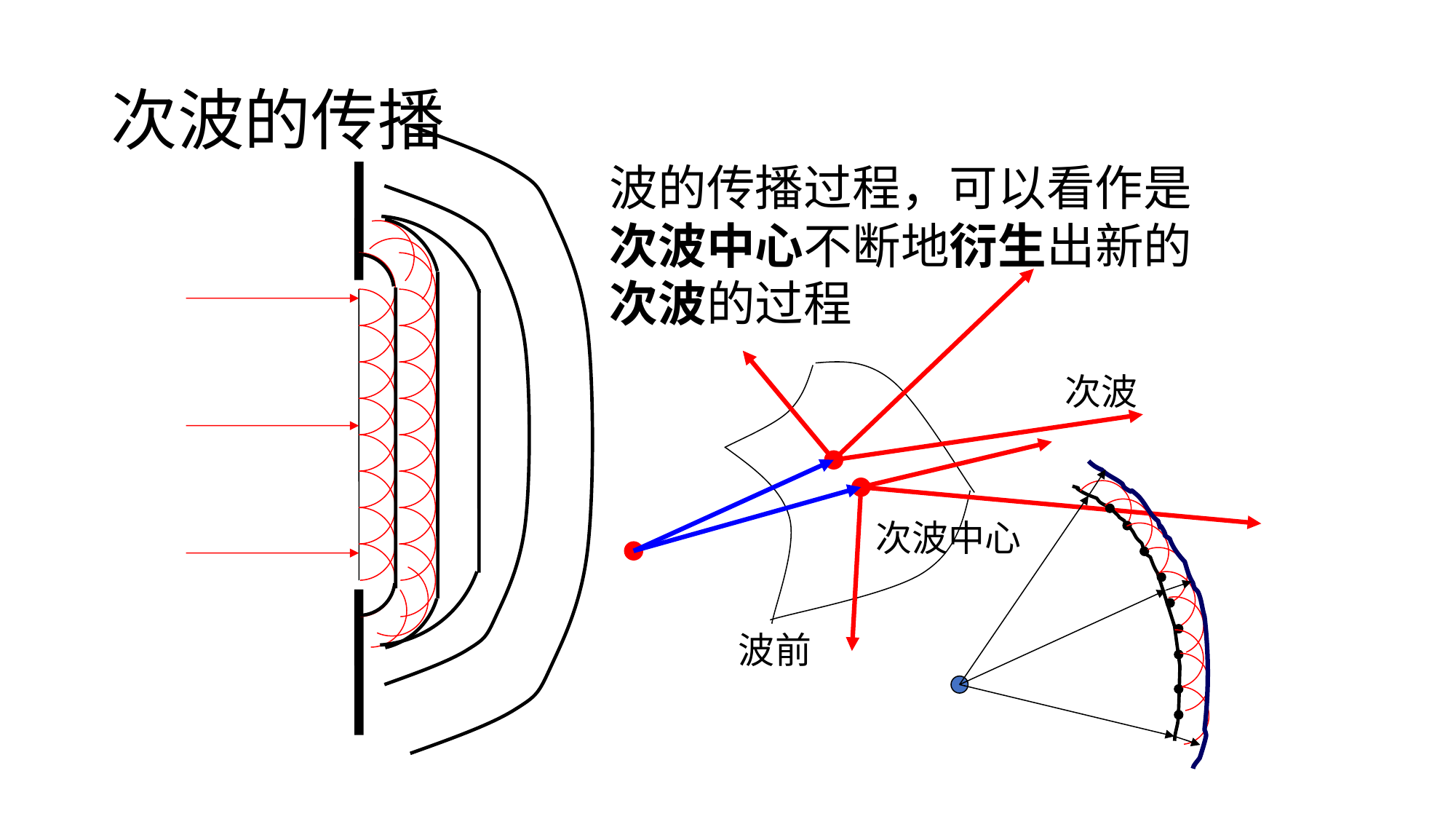

# 次波的传播

波的传播过程，可以看作是次波中心不断地衍生出新的次波的过程

次波

次波中心

波前